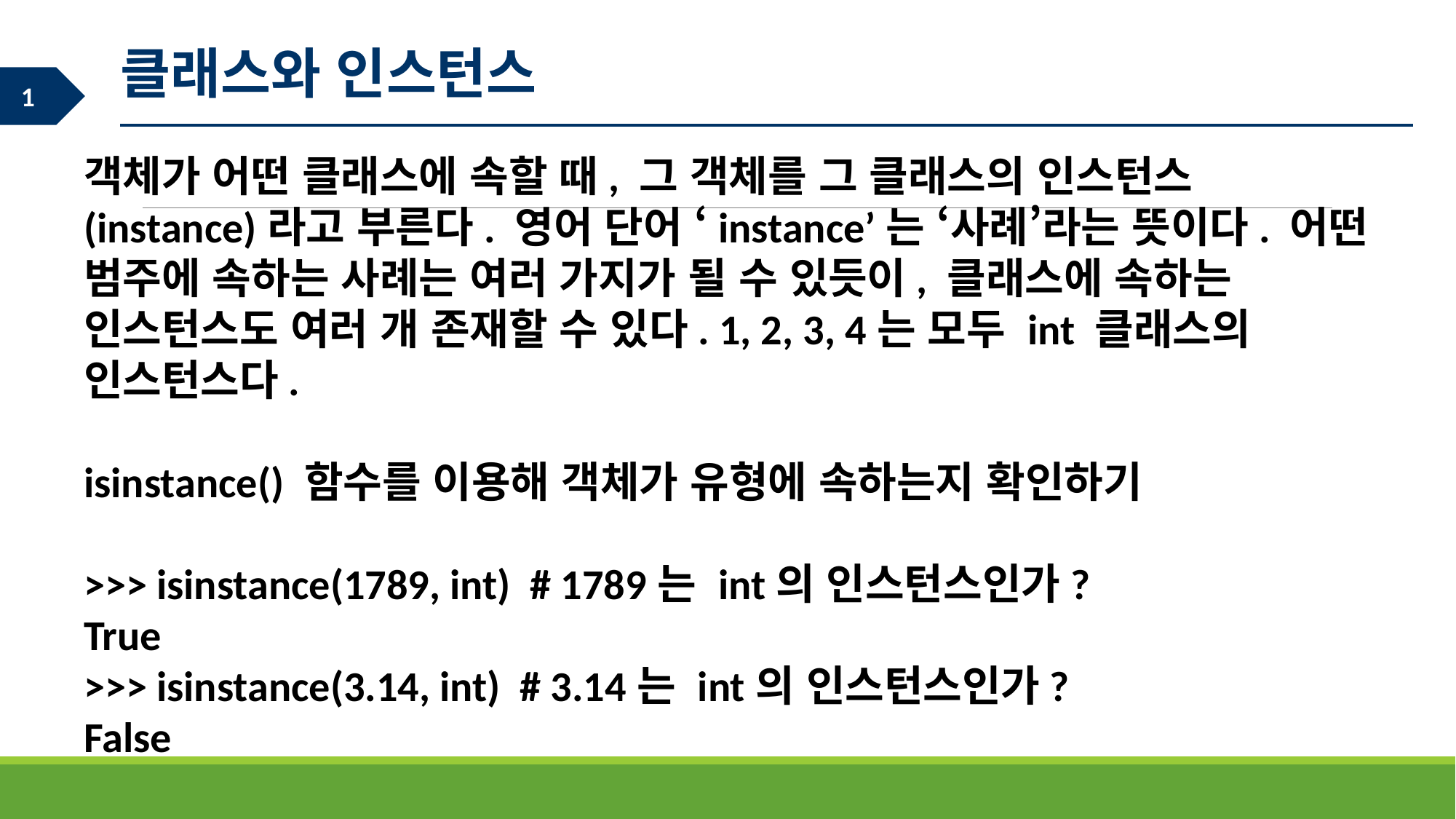

클래스와 인스턴스
객체가 어떤 클래스에 속할 때, 그 객체를 그 클래스의 인스턴스(instance)라고 부른다. 영어 단어 ‘instance’는 ‘사례’라는 뜻이다. 어떤 범주에 속하는 사례는 여러 가지가 될 수 있듯이, 클래스에 속하는 인스턴스도 여러 개 존재할 수 있다. 1, 2, 3, 4는 모두 int 클래스의 인스턴스다.

isinstance() 함수를 이용해 객체가 유형에 속하는지 확인하기

>>> isinstance(1789, int)  # 1789는 int의 인스턴스인가?
True
>>> isinstance(3.14, int)  # 3.14는 int의 인스턴스인가?
False